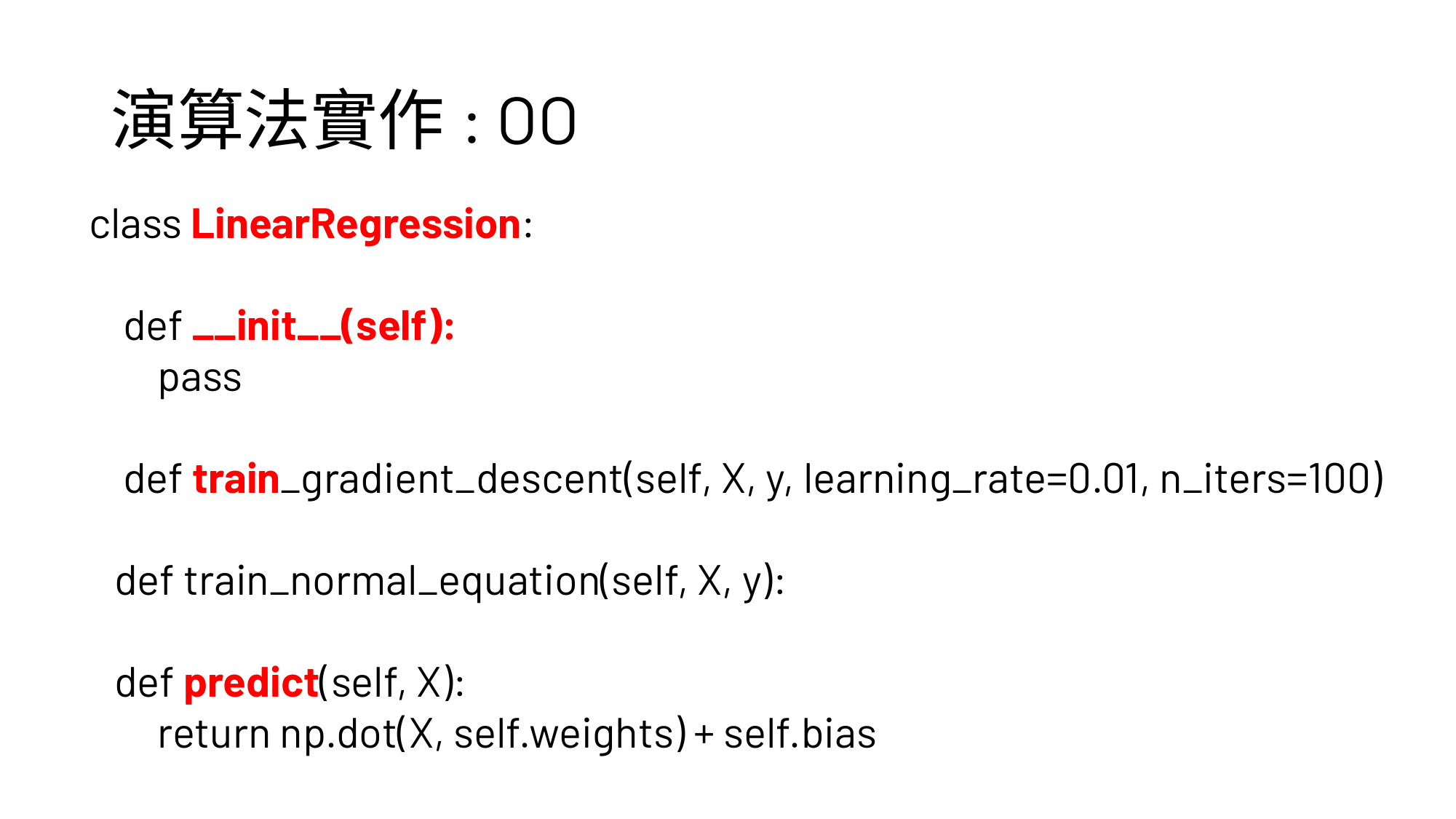

# 演算法實作: OO
class LinearRegression:

    def __init__(self):
        pass

    def train_gradient_descent(self, X, y, learning_rate=0.01, n_iters=100)

   def train_normal_equation(self, X, y):

   def predict(self, X):
        return np.dot(X, self.weights) + self.bias